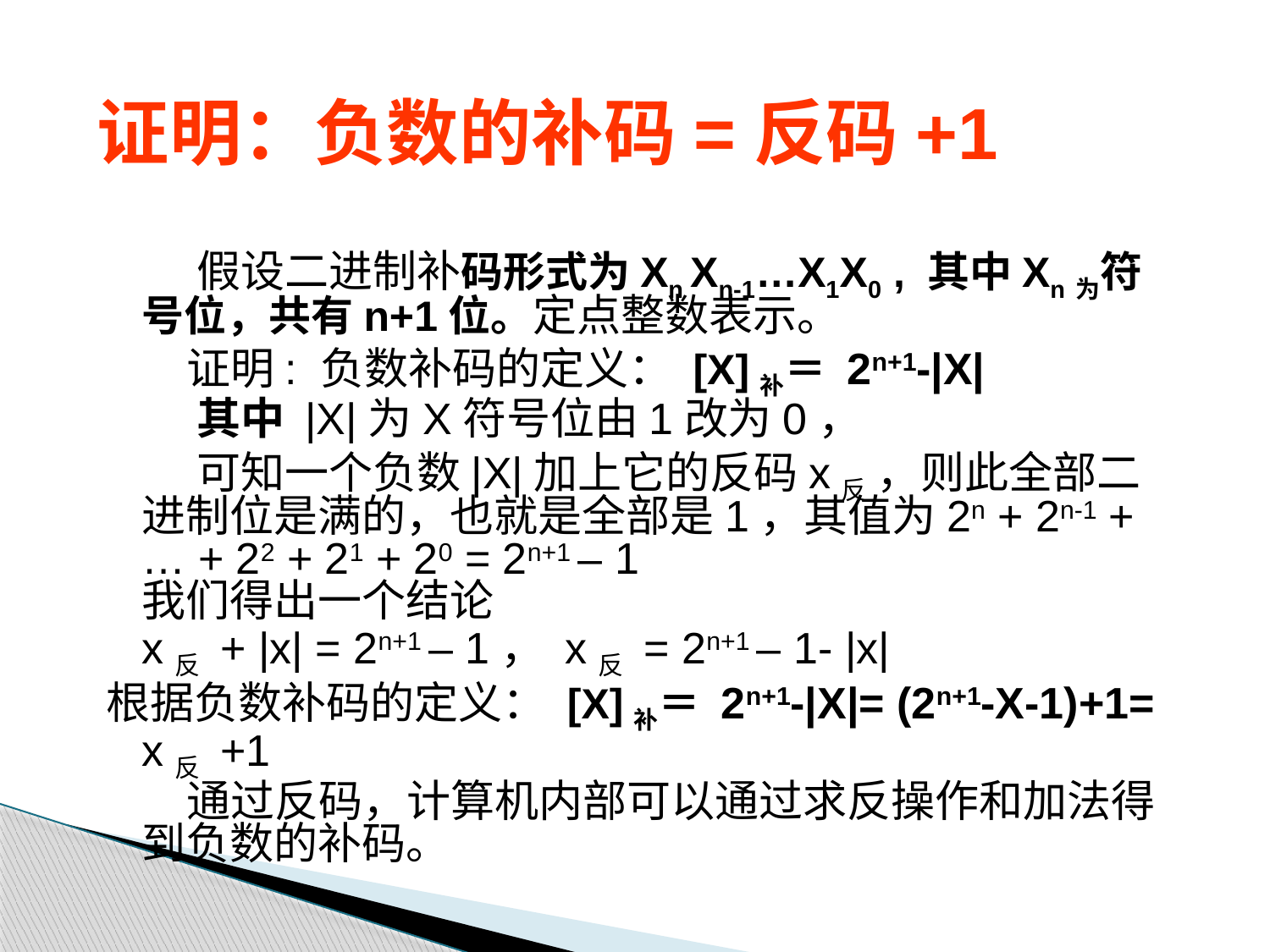

# 证明：负数的补码=反码+1
        假设二进制补码形式为Xn Xn-1…X1X0 , 其中Xn为符号位，共有n+1位。定点整数表示。
       证明: 负数补码的定义： [X]补＝ 2n+1-|X|
        其中 |X|为X符号位由1改为0，
        可知一个负数|X|加上它的反码x反 ，则此全部二进制位是满的，也就是全部是1，其值为2n + 2n-1 + … + 22 + 21 + 20 = 2n+1 – 1
我们得出一个结论
x反 + |x| = 2n+1 – 1， x反 = 2n+1 – 1- |x|
根据负数补码的定义： [X]补＝ 2n+1-|X|= (2n+1-X-1)+1= x反 +1
       通过反码，计算机内部可以通过求反操作和加法得到负数的补码。